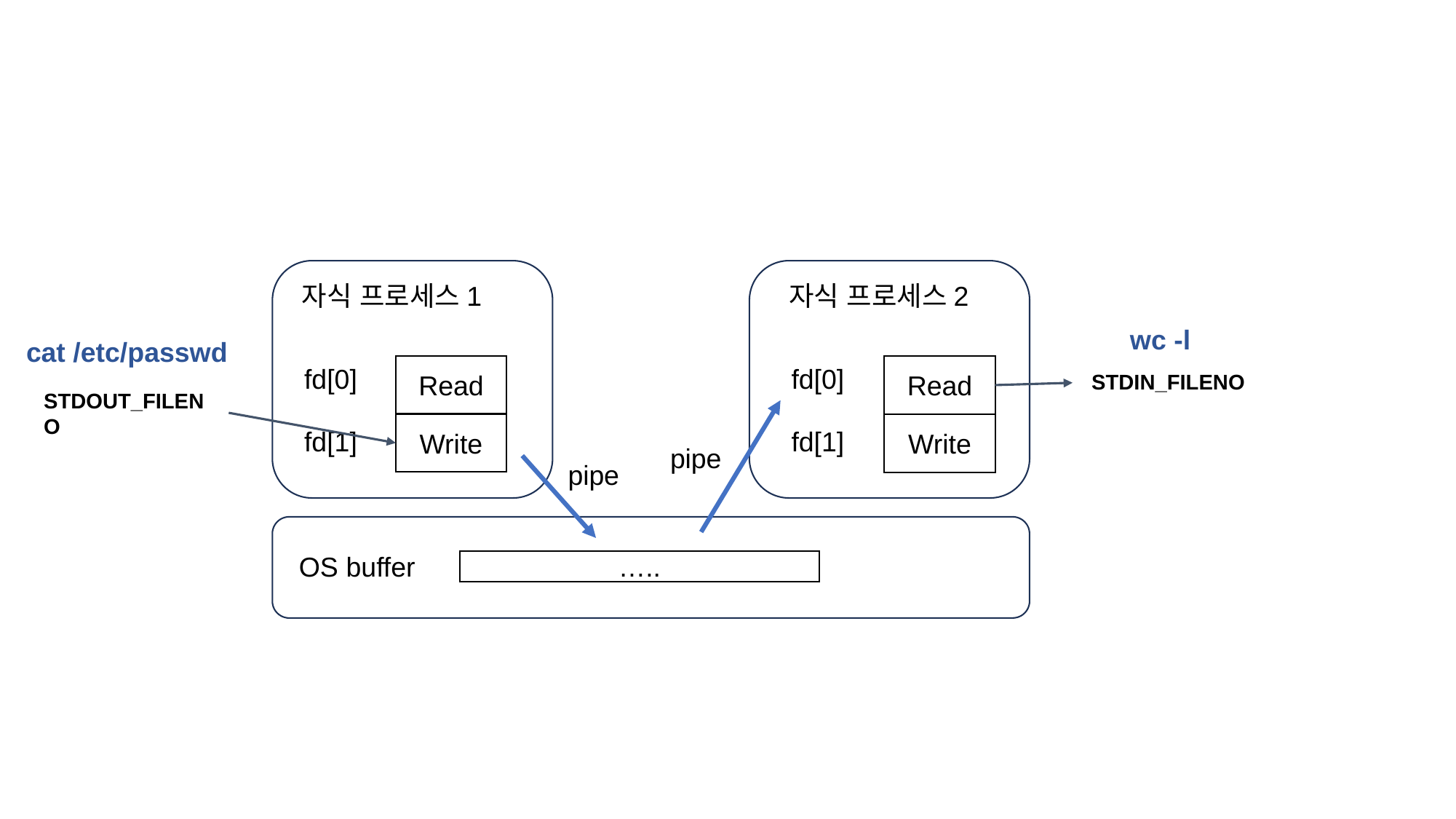

자식 프로세스1
자식 프로세스2
wc -l
cat /etc/passwd
Read
Read
fd[0]
fd[0]
STDIN_FILENO
STDOUT_FILENO
Write
Write
fd[1]
fd[1]
pipe
pipe

OS buffer
…..